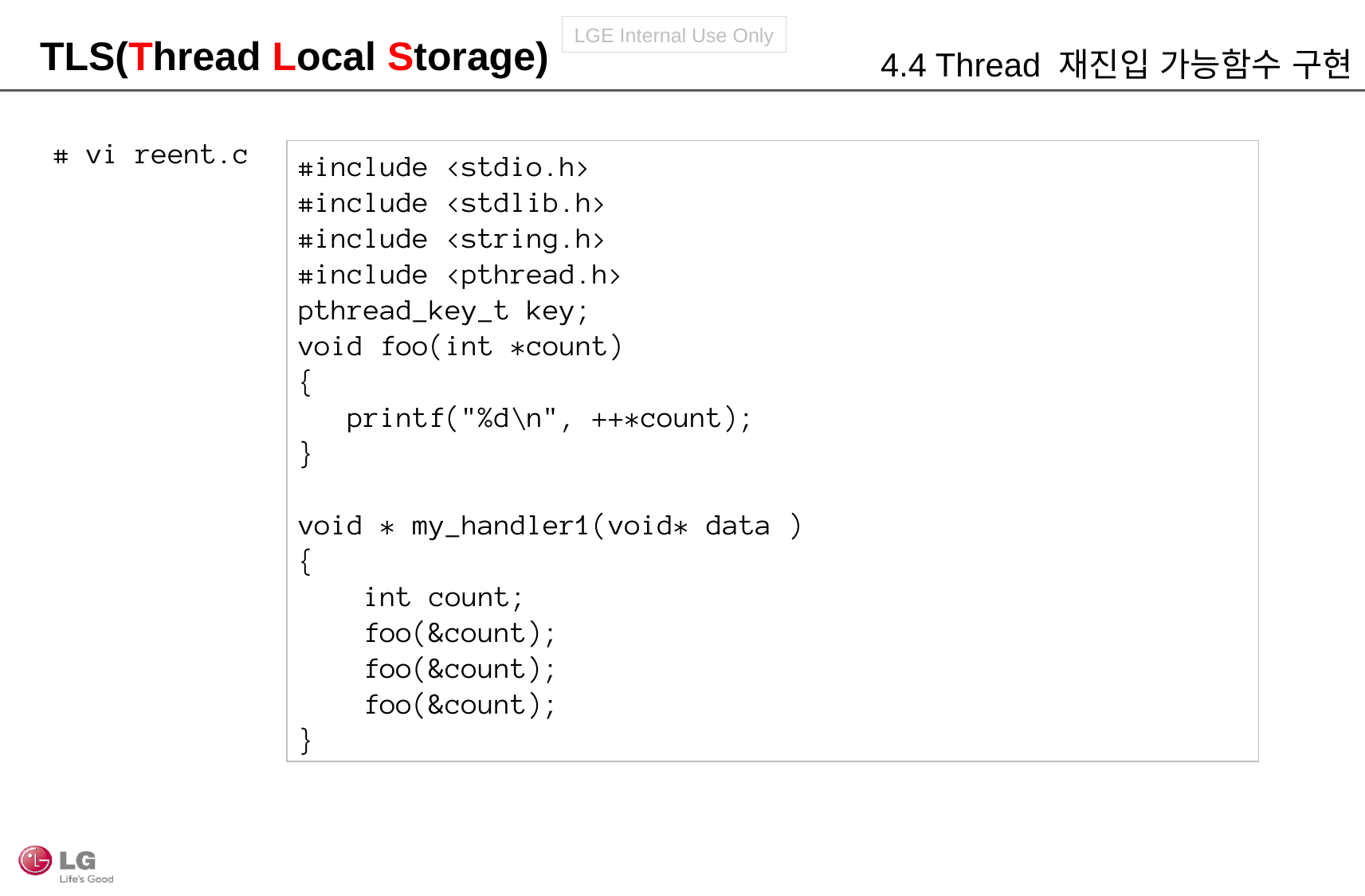

TLS(Thread Local Storage)
4.4 Thread 재진입 가능함수 구현

# vi reent.c
#include <stdio.h>
#include <stdlib.h>
#include <string.h>
#include <pthread.h>
pthread_key_t key;
void foo(int *count)
{
   printf("%d\n", ++*count);
}

void * my_handler1(void* data )
{
    int count;
    foo(&count);
    foo(&count);
    foo(&count);
}